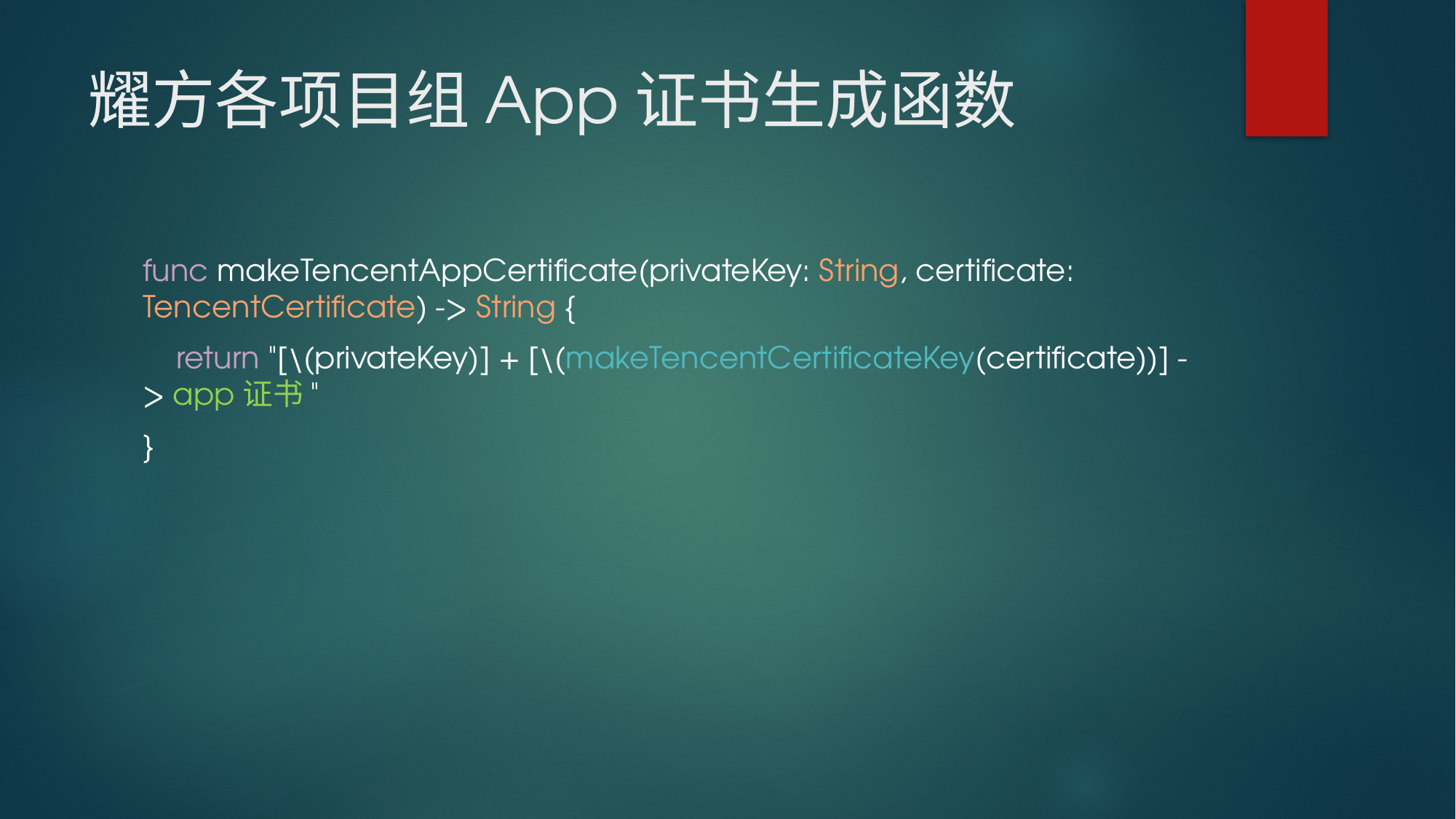

# 耀方各项目组App证书生成函数
func makeTencentAppCertificate(privateKey: String, certificate: TencentCertificate) -> String {
    return "[\(privateKey)] + [\(makeTencentCertificateKey(certificate))] -> app证书"
}